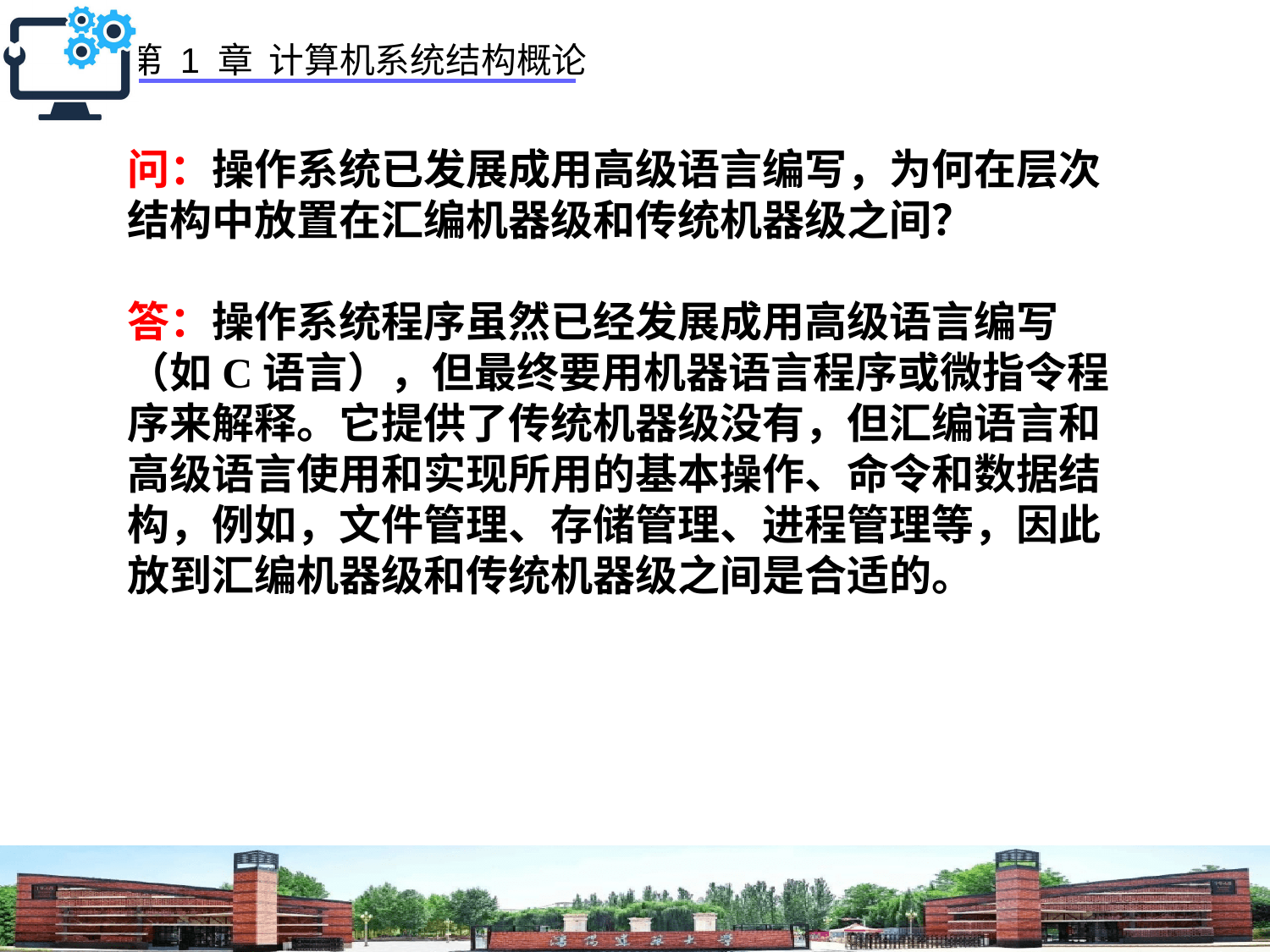

问：操作系统已发展成用高级语言编写，为何在层次结构中放置在汇编机器级和传统机器级之间？

答：操作系统程序虽然已经发展成用高级语言编写（如C语言），但最终要用机器语言程序或微指令程序来解释。它提供了传统机器级没有，但汇编语言和高级语言使用和实现所用的基本操作、命令和数据结构，例如，文件管理、存储管理、进程管理等，因此放到汇编机器级和传统机器级之间是合适的。